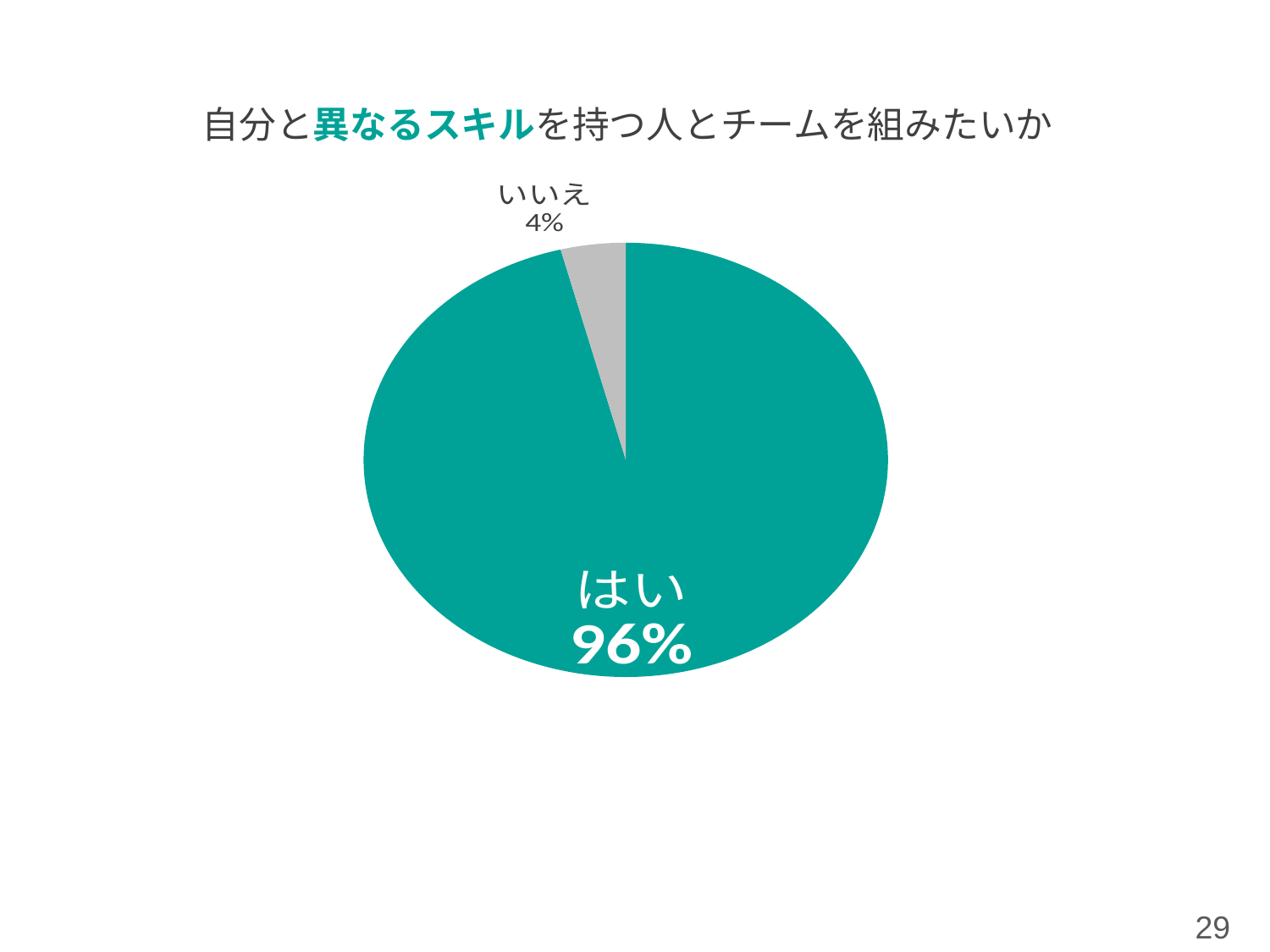

### Chart:

| Category | 列2 |
|---|---|
| はい | 96.0 |
| いいえ | 4.0 |
# 自分と異なるスキルを持つ人とチームを組みたいか
29